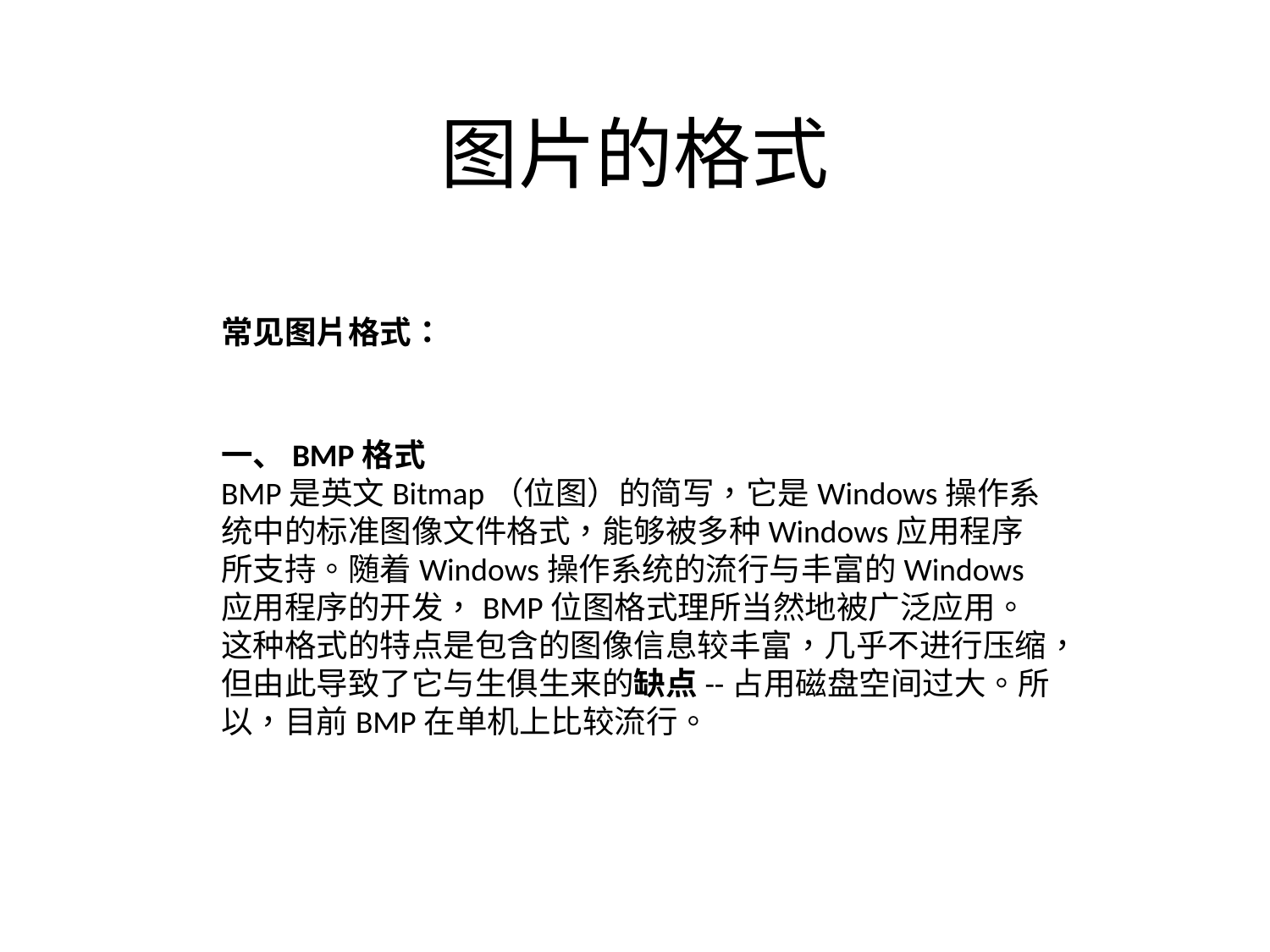

# 图片的格式
常见图片格式：
一、BMP格式
BMP是英文Bitmap（位图）的简写，它是Windows操作系统中的标准图像文件格式，能够被多种Windows应用程序所支持。随着Windows操作系统的流行与丰富的Windows应用程序的开发，BMP位图格式理所当然地被广泛应用。这种格式的特点是包含的图像信息较丰富，几乎不进行压缩，但由此导致了它与生俱生来的缺点--占用磁盘空间过大。所以，目前BMP在单机上比较流行。